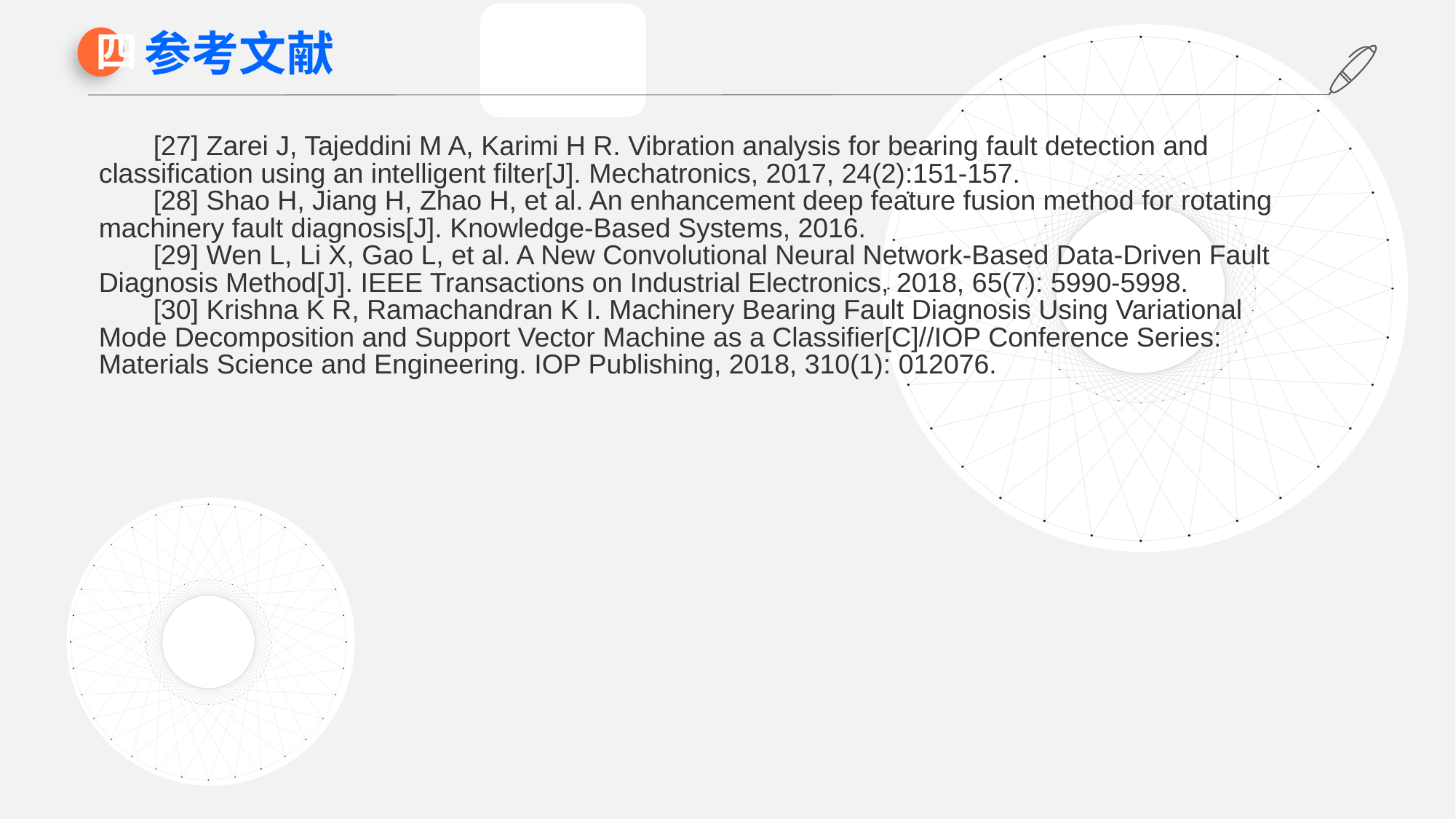

参考文献
四

[27] Zarei J, Tajeddini M A, Karimi H R. Vibration analysis for bearing fault detection and classification using an intelligent filter[J]. Mechatronics, 2017, 24(2):151-157.
[28] Shao H, Jiang H, Zhao H, et al. An enhancement deep feature fusion method for rotating machinery fault diagnosis[J]. Knowledge-Based Systems, 2016.
[29] Wen L, Li X, Gao L, et al. A New Convolutional Neural Network-Based Data-Driven Fault Diagnosis Method[J]. IEEE Transactions on Industrial Electronics, 2018, 65(7): 5990-5998.
[30] Krishna K R, Ramachandran K I. Machinery Bearing Fault Diagnosis Using Variational Mode Decomposition and Support Vector Machine as a Classifier[C]//IOP Conference Series: Materials Science and Engineering. IOP Publishing, 2018, 310(1): 012076.